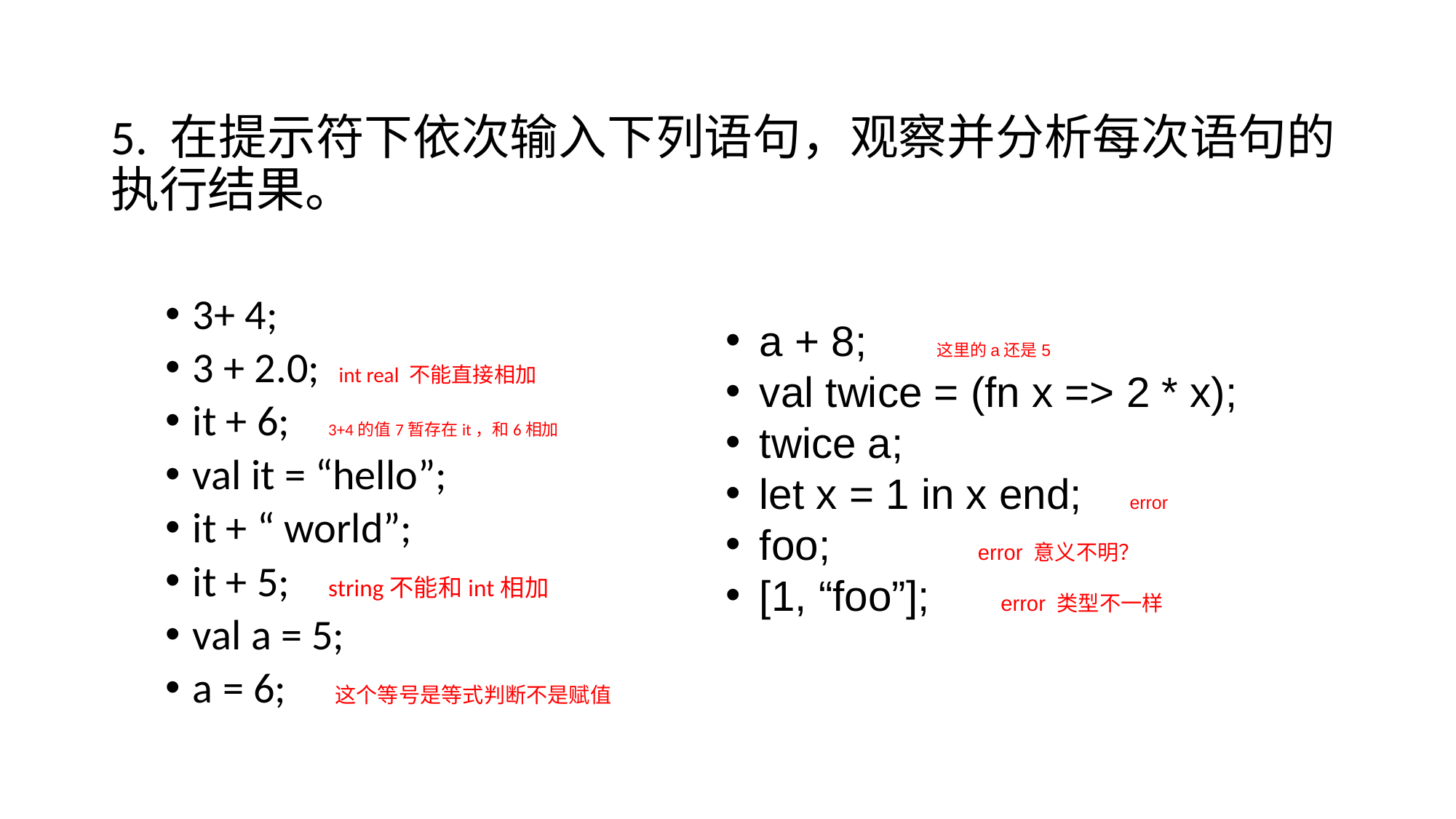

5. 在提示符下依次输入下列语句，观察并分析每次语句的执行结果。

3+ 4;
3 + 2.0;  int real 不能直接相加
it + 6;    3+4的值7暂存在it，和6相加
val it = “hello”;
it + “ world”;
it + 5;    string不能和int相加
val a = 5;
a = 6;    这个等号是等式判断不是赋值
a + 8;     这里的a还是5
val twice = (fn x => 2 * x);
twice a;
let x = 1 in x end;    error
foo;		error 意义不明？
[1, “foo”];      error 类型不一样